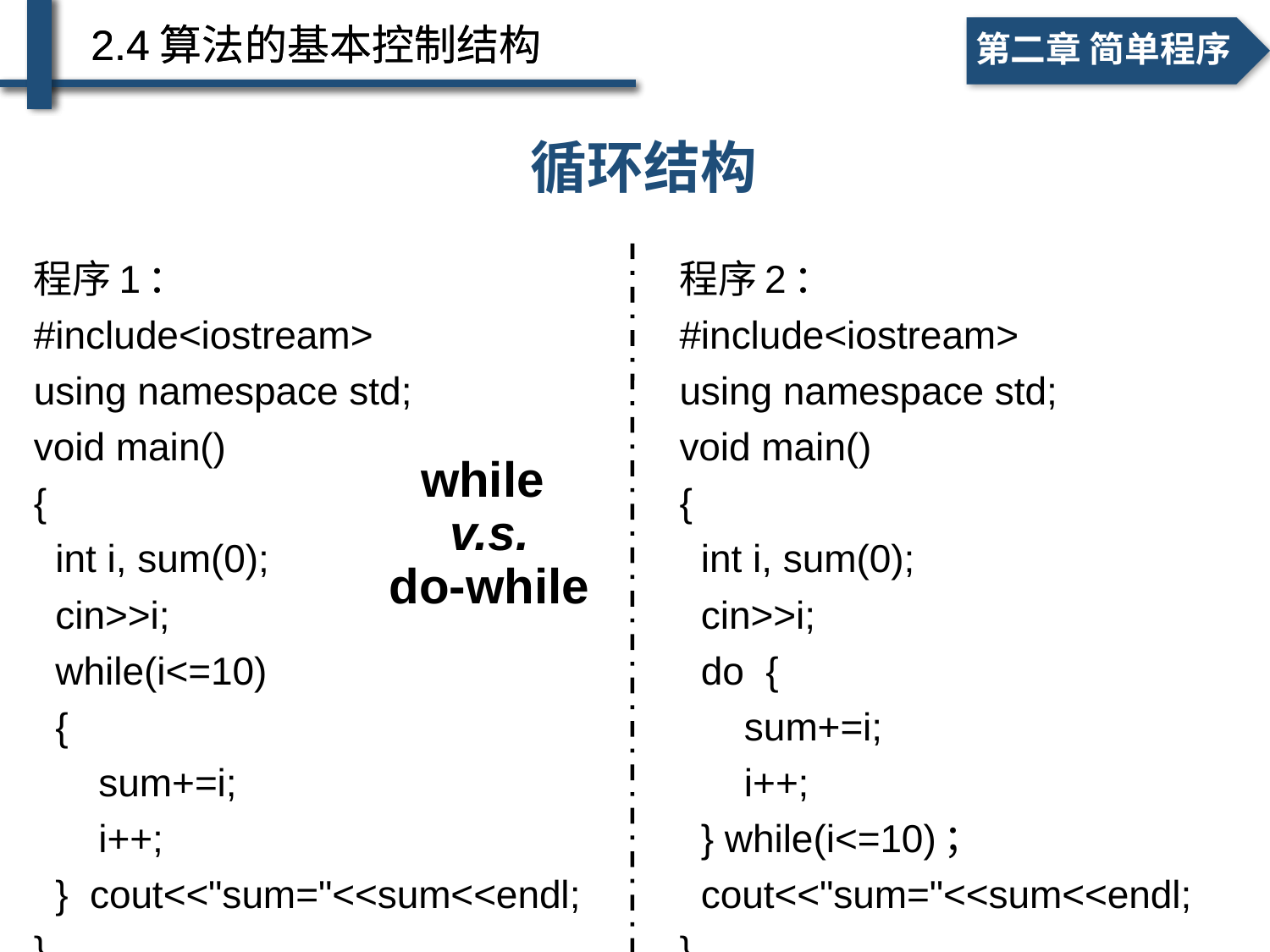

2.4算法的基本控制结构
2.4算法的基本控制结构
一、个人简介
二、学术成绩
一、个人简介

第二章 简单程序
特殊的多分支结构

循环结构

程序1：
#include<iostream>
using namespace std;
void main()
{
  int i, sum(0);
  cin>>i;
  while(i<=10)
  {
      sum+=i;
      i++;
  }  cout<<"sum="<<sum<<endl;
}
程序2：
#include<iostream>
using namespace std;
void main()
{
  int i, sum(0);
  cin>>i;
  do  {
      sum+=i;
      i++;
  } while(i<=10)；
  cout<<"sum="<<sum<<endl;
}
while
v.s.
do-while
64
64